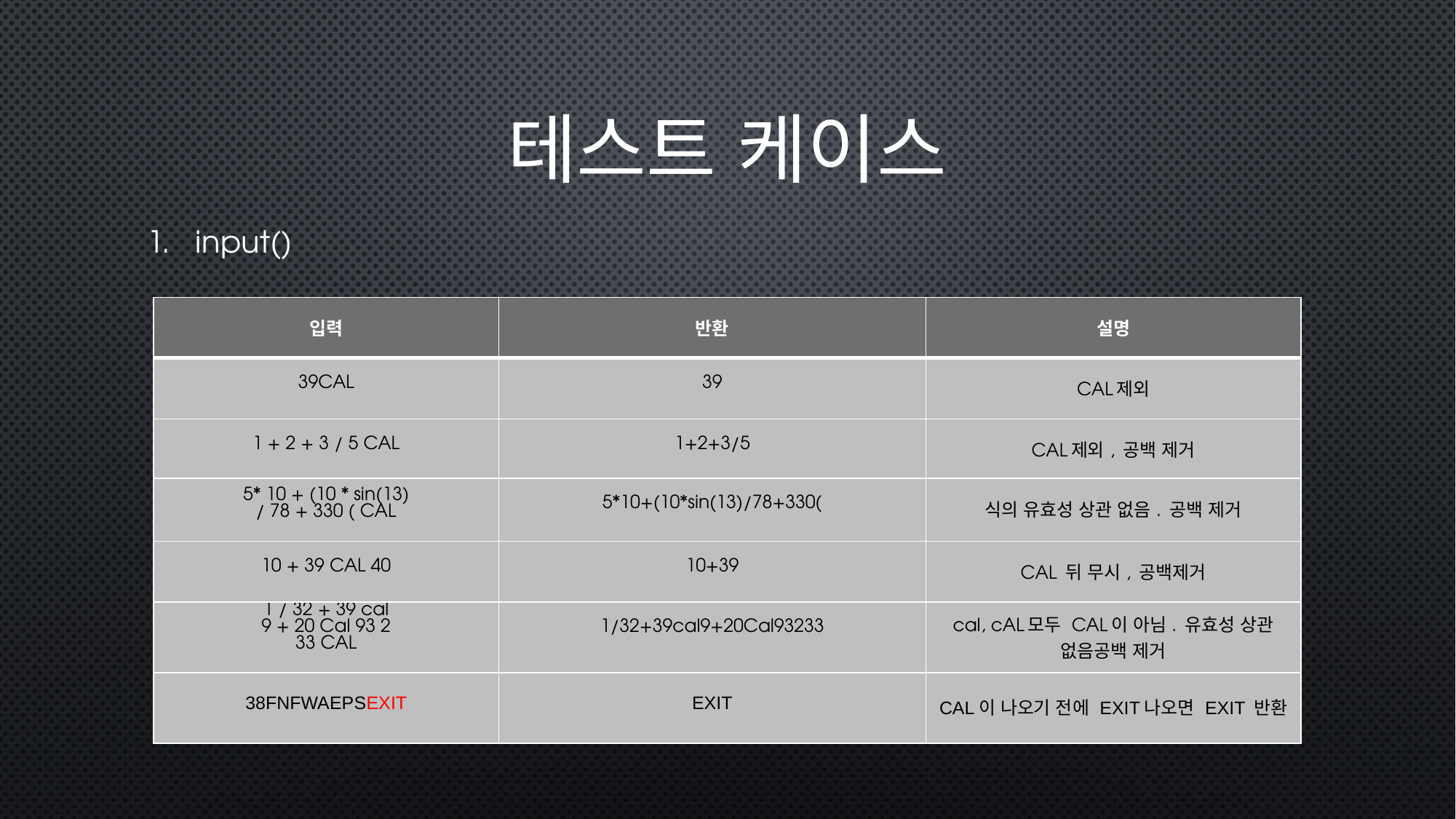

# 테스트 케이스
1.   input()
| 입력 | 반환 | 설명 |
| --- | --- | --- |
| 39CAL | 39 | CAL제외 |
| 1 + 2 + 3 / 5 CAL | 1+2+3/5 | CAL제외, 공백 제거 |
| 5\* 10 + (10 \* sin(13) / 78 + 330 ( CAL | 5\*10+(10\*sin(13)/78+330( | 식의 유효성 상관 없음. 공백 제거 |
| 10 + 39 CAL 40 | 10+39 | CAL 뒤 무시, 공백제거 |
| 1 / 32 + 39 cal 9 + 20 Cal 93 2 33 CAL | 1/32+39cal9+20Cal93233 | cal, cAL모두 CAL이 아님. 유효성 상관 없음공백 제거 |
| 38FNFWAEPSEXIT | EXIT | CAL이 나오기 전에 EXIT나오면 EXIT 반환 |